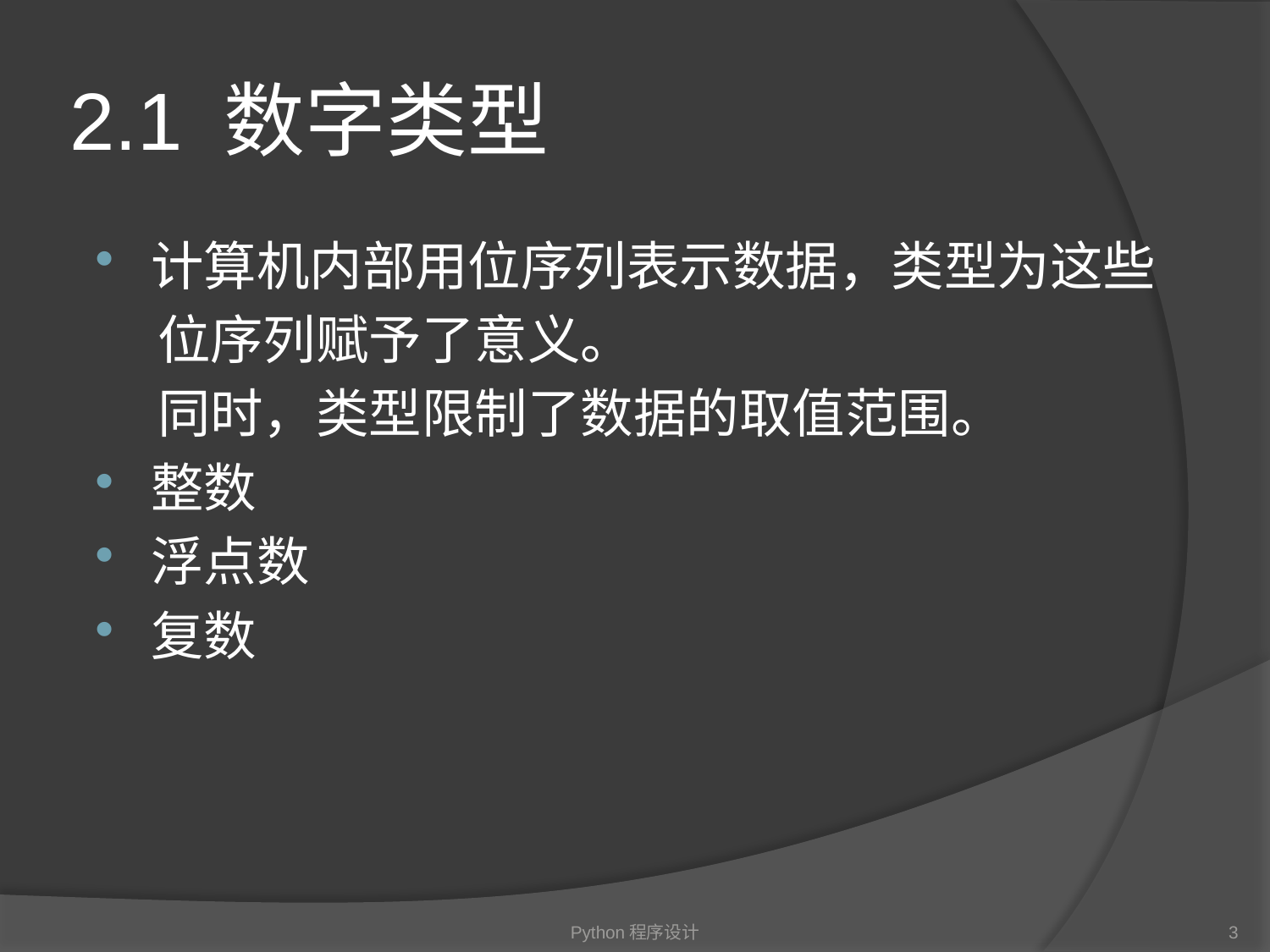

# 2.1 数字类型
计算机内部用位序列表示数据，类型为这些
    位序列赋予了意义。
    同时，类型限制了数据的取值范围。
整数
浮点数
复数
Python程序设计
3